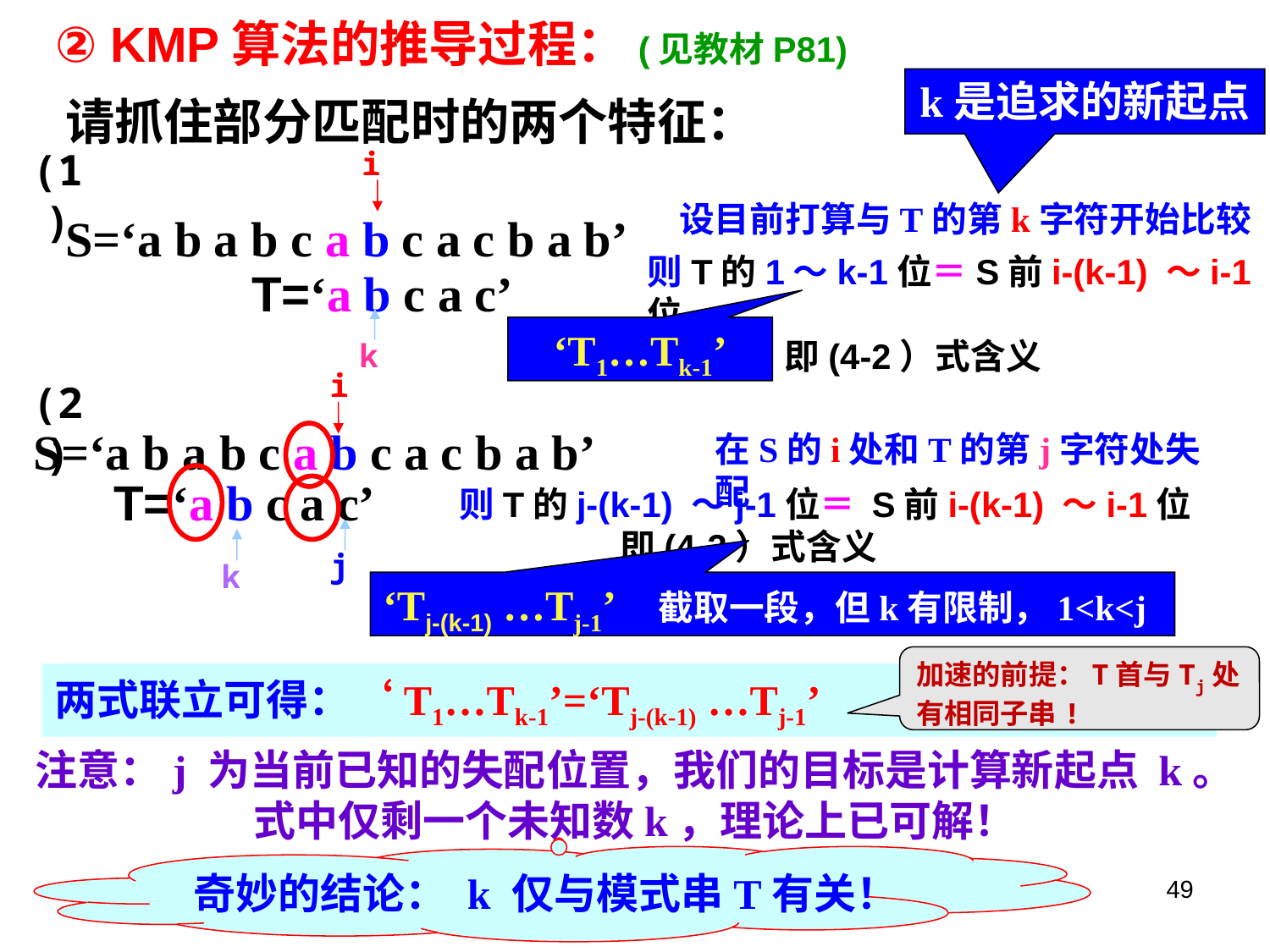

# ② KMP算法的推导过程：(见教材P81)
k是追求的新起点
请抓住部分匹配时的两个特征：
(1)
i

设目前打算与T的第k字符开始比较
S=‘a b a b c a b c a c b a b’
则T的1～k-1位＝S前i-(k-1) ～i-1位
                即(4-2）式含义
T=‘a b c a c’

k
‘T1…Tk-1’
i

(2)
S=‘a b a b c a b c a c b a b’
在S的i处和T的第j字符处失配

T=‘a b c a c’

则T的j-(k-1) ～j-1位＝ S前i-(k-1) ～i-1位
                   即(4-3）式含义

j

k
‘Tj-(k-1) …Tj-1’   截取一段，但k有限制，1<k<j
加速的前提：T首与Tj处有相同子串!
两式联立可得：‘T1…Tk-1’=‘Tj-(k-1) …Tj-1’
注意：j 为当前已知的失配位置，我们的目标是计算新起点 k。
式中仅剩一个未知数k，理论上已可解！
奇妙的结论： k 仅与模式串T有关！
49